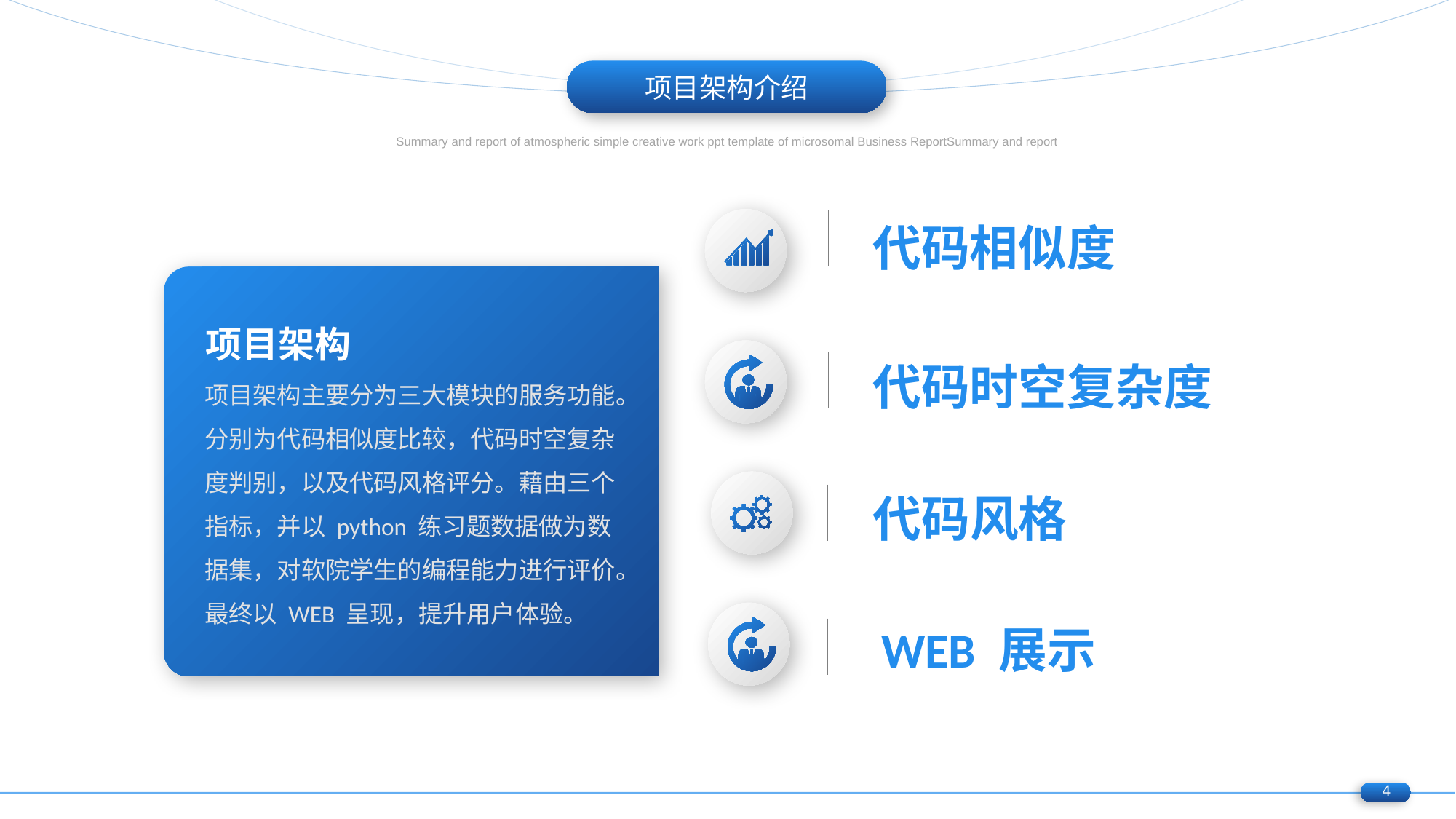

项目架构介绍

代码相似度

项目架构

代码时空复杂度
项目架构主要分为三大模块的服务功能。分别为代码相似度比较，代码时空复杂度判别，以及代码风格评分。藉由三个指标，并以 python 练习题数据做为数据集，对软院学生的编程能力进行评价。最终以 WEB 呈现，提升用户体验。

代码风格

WEB 展示